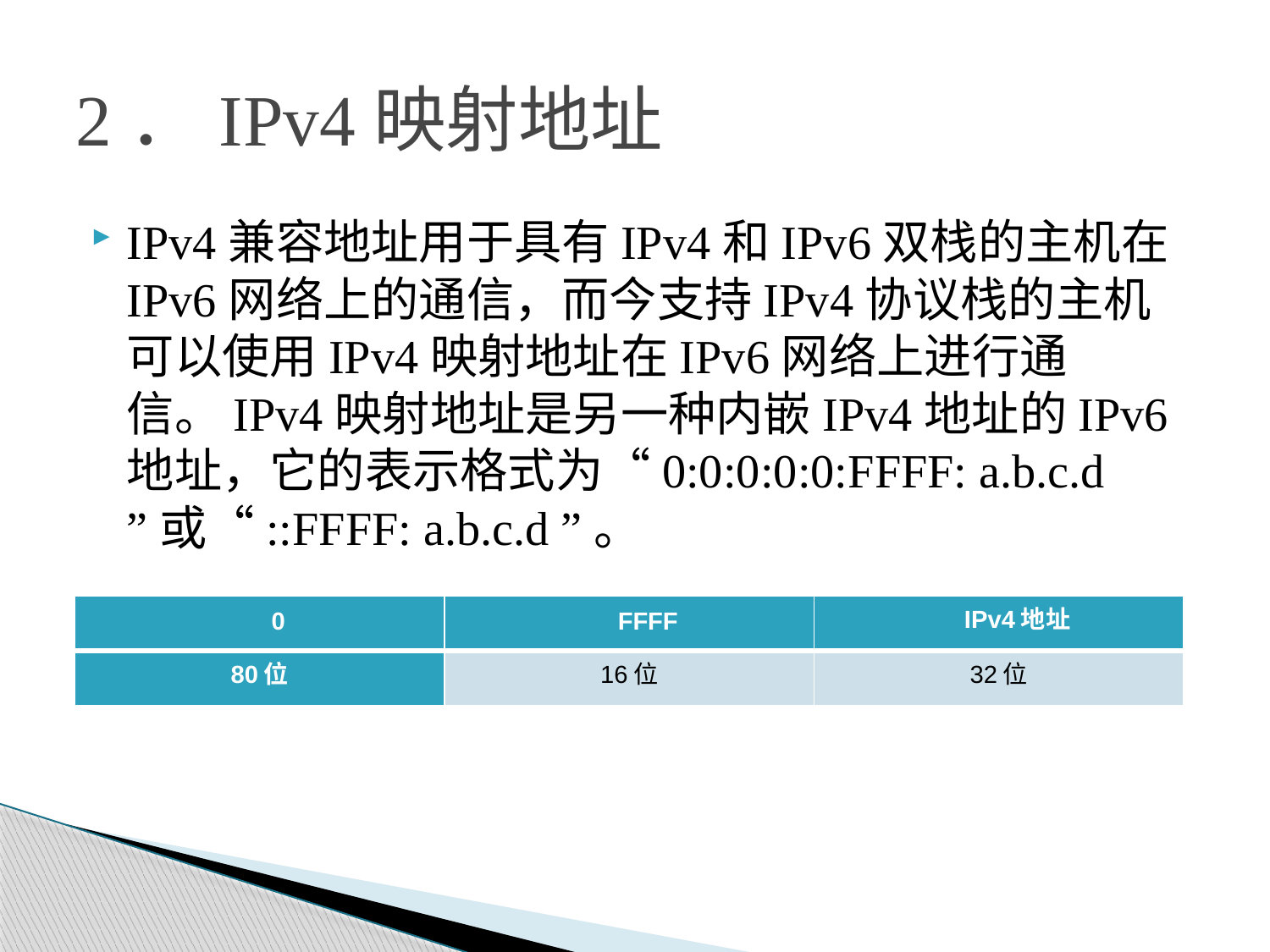

# 2．IPv4映射地址
IPv4兼容地址用于具有IPv4和IPv6双栈的主机在IPv6网络上的通信，而今支持IPv4协议栈的主机可以使用IPv4映射地址在IPv6网络上进行通信。IPv4映射地址是另一种内嵌IPv4地址的IPv6地址，它的表示格式为“0:0:0:0:0:FFFF: a.b.c.d ”或“::FFFF: a.b.c.d ”。
| 0 | FFFF | IPv4地址 |
| --- | --- | --- |
| 80位 | 16位 | 32位 |